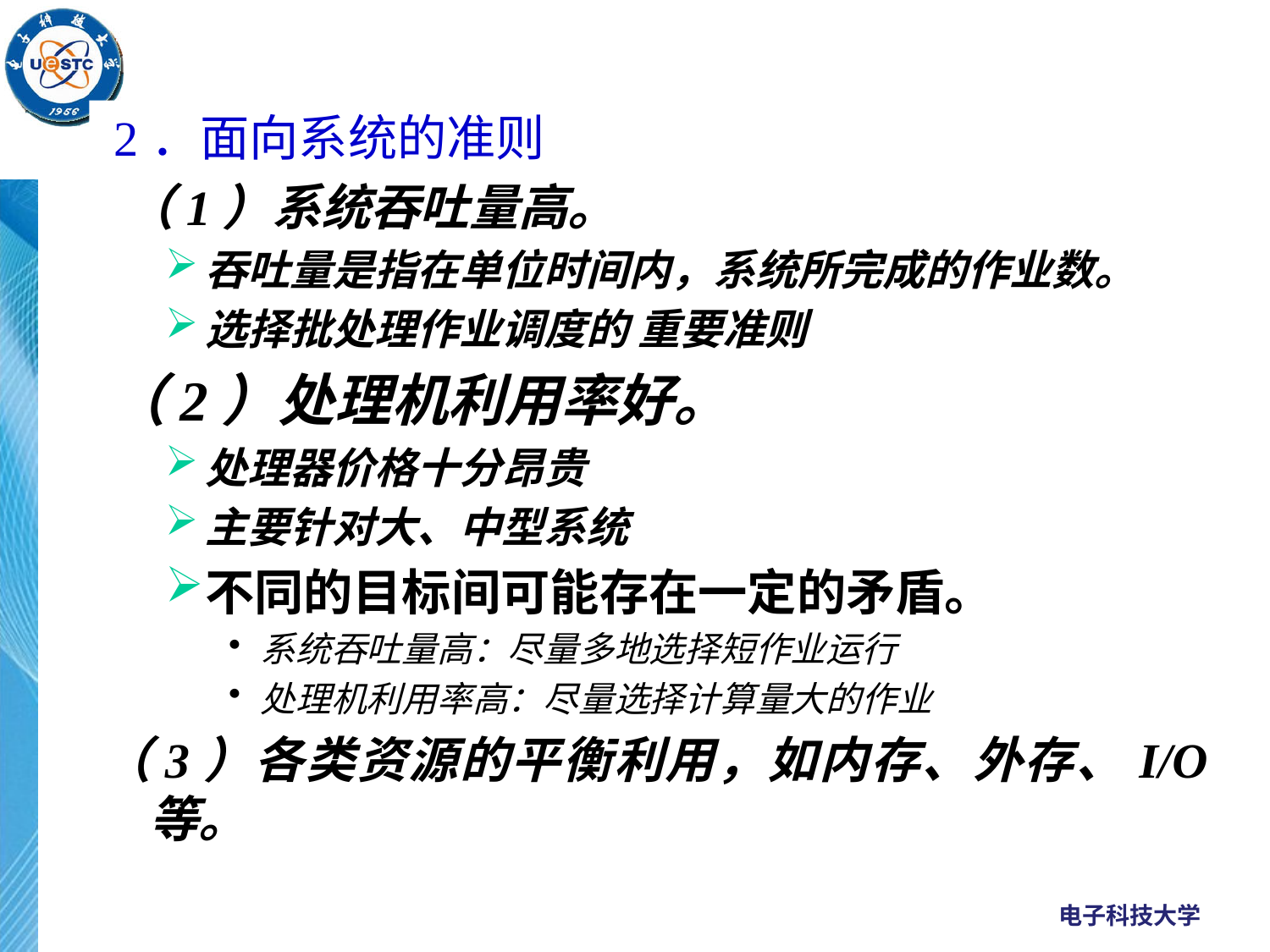

2．面向系统的准则
 （1）系统吞吐量高。
吞吐量是指在单位时间内，系统所完成的作业数。
选择批处理作业调度的 重要准则
（2）处理机利用率好。
处理器价格十分昂贵
主要针对大、中型系统
不同的目标间可能存在一定的矛盾。
系统吞吐量高：尽量多地选择短作业运行
处理机利用率高：尽量选择计算量大的作业
（3）各类资源的平衡利用，如内存、外存、I/O等。